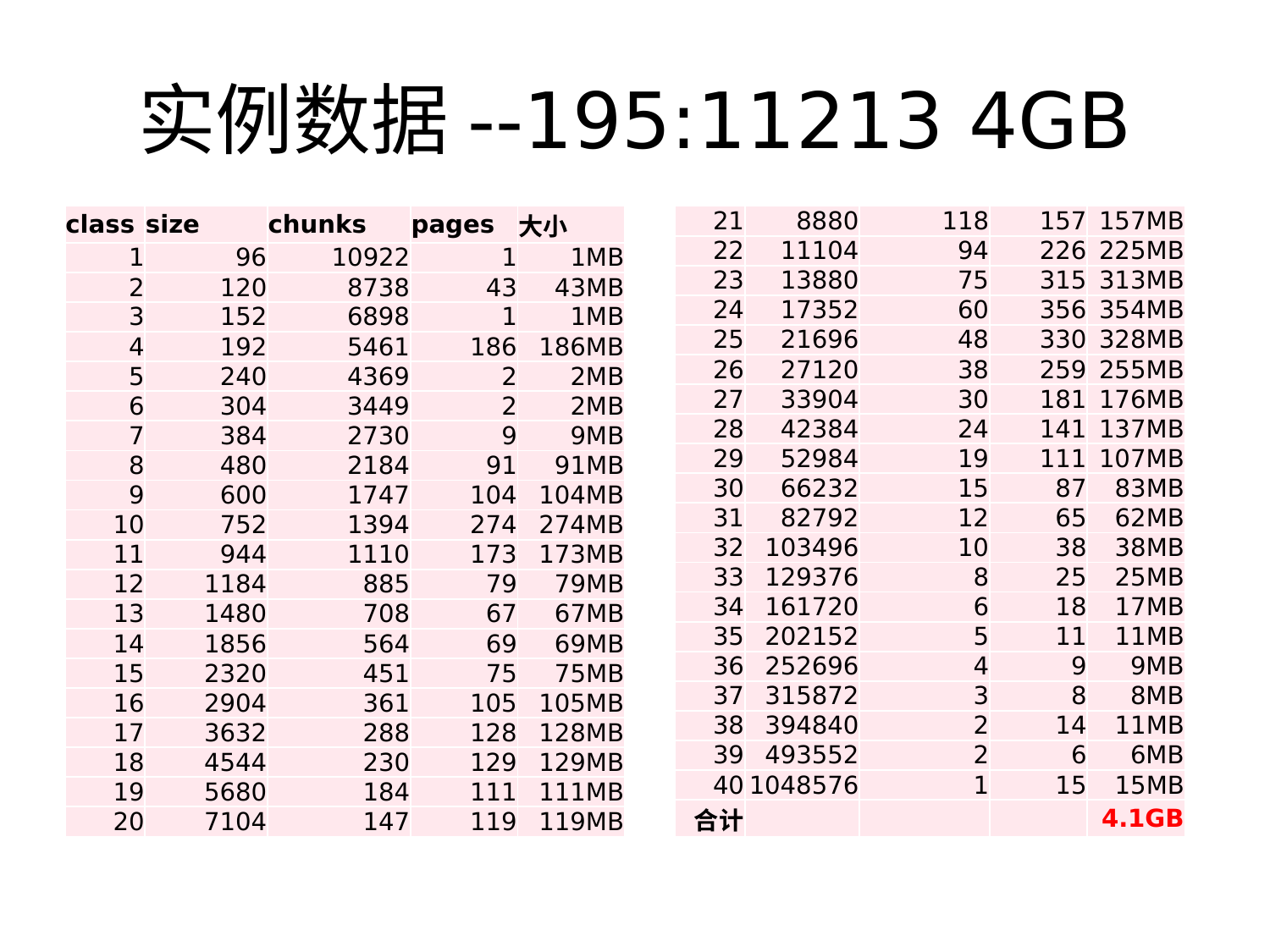

# 实例数据--195:11213 4GB
| class | size | chunks | pages | 大小 |
| --- | --- | --- | --- | --- |
| 1 | 96 | 10922 | 1 | 1MB |
| 2 | 120 | 8738 | 43 | 43MB |
| 3 | 152 | 6898 | 1 | 1MB |
| 4 | 192 | 5461 | 186 | 186MB |
| 5 | 240 | 4369 | 2 | 2MB |
| 6 | 304 | 3449 | 2 | 2MB |
| 7 | 384 | 2730 | 9 | 9MB |
| 8 | 480 | 2184 | 91 | 91MB |
| 9 | 600 | 1747 | 104 | 104MB |
| 10 | 752 | 1394 | 274 | 274MB |
| 11 | 944 | 1110 | 173 | 173MB |
| 12 | 1184 | 885 | 79 | 79MB |
| 13 | 1480 | 708 | 67 | 67MB |
| 14 | 1856 | 564 | 69 | 69MB |
| 15 | 2320 | 451 | 75 | 75MB |
| 16 | 2904 | 361 | 105 | 105MB |
| 17 | 3632 | 288 | 128 | 128MB |
| 18 | 4544 | 230 | 129 | 129MB |
| 19 | 5680 | 184 | 111 | 111MB |
| 20 | 7104 | 147 | 119 | 119MB |
| 21 | 8880 | 118 | 157 | 157MB |
| --- | --- | --- | --- | --- |
| 22 | 11104 | 94 | 226 | 225MB |
| 23 | 13880 | 75 | 315 | 313MB |
| 24 | 17352 | 60 | 356 | 354MB |
| 25 | 21696 | 48 | 330 | 328MB |
| 26 | 27120 | 38 | 259 | 255MB |
| 27 | 33904 | 30 | 181 | 176MB |
| 28 | 42384 | 24 | 141 | 137MB |
| 29 | 52984 | 19 | 111 | 107MB |
| 30 | 66232 | 15 | 87 | 83MB |
| 31 | 82792 | 12 | 65 | 62MB |
| 32 | 103496 | 10 | 38 | 38MB |
| 33 | 129376 | 8 | 25 | 25MB |
| 34 | 161720 | 6 | 18 | 17MB |
| 35 | 202152 | 5 | 11 | 11MB |
| 36 | 252696 | 4 | 9 | 9MB |
| 37 | 315872 | 3 | 8 | 8MB |
| 38 | 394840 | 2 | 14 | 11MB |
| 39 | 493552 | 2 | 6 | 6MB |
| 40 | 1048576 | 1 | 15 | 15MB |
| 合计 |  |  |  | 4.1GB |